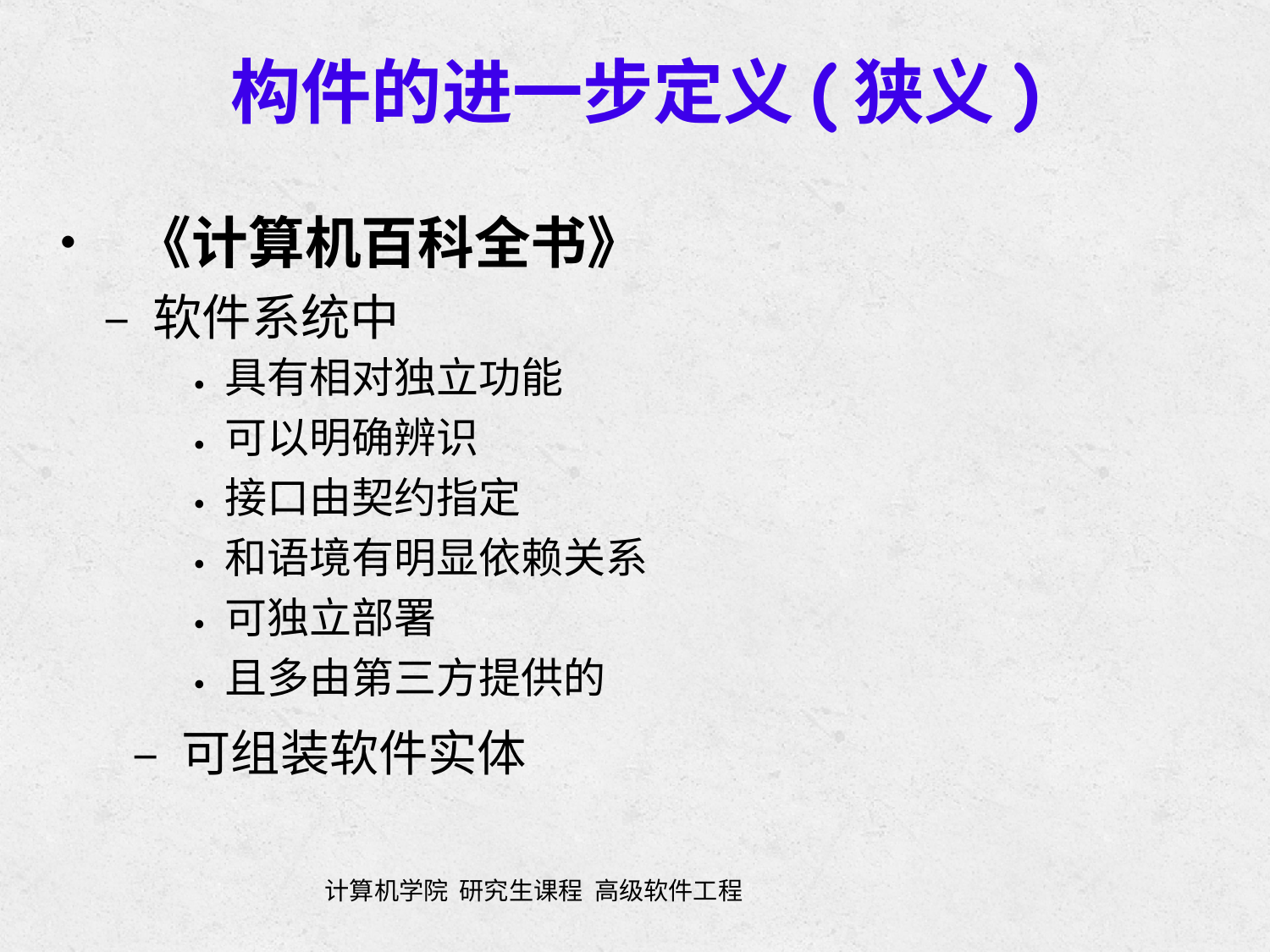

构件的进一步定义(狭义)

•  《计算机百科全书》
	– 软件系统中
•
•
•
•
•
•
具有相对独立功能

可以明确辨识

接口由契约指定

和语境有明显依赖关系

可独立部署

且多由第三方提供的
– 可组装软件实体

	计算机学院  研究生课程  高级软件工程